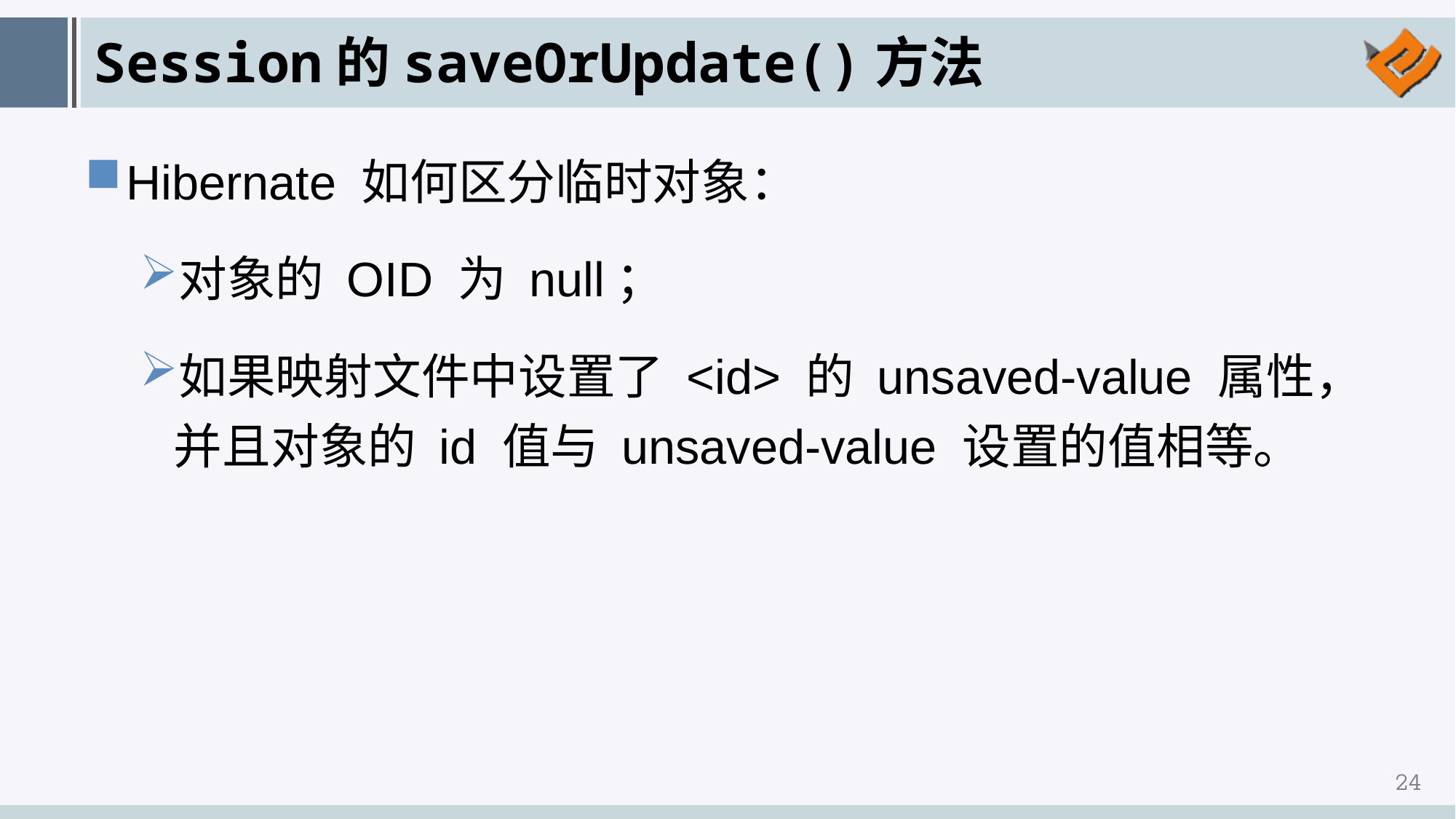

# Session的saveOrUpdate()方法
Hibernate 如何区分临时对象：
对象的 OID 为 null；
如果映射文件中设置了 <id> 的 unsaved-value 属性，并且对象的 id 值与 unsaved-value 设置的值相等。